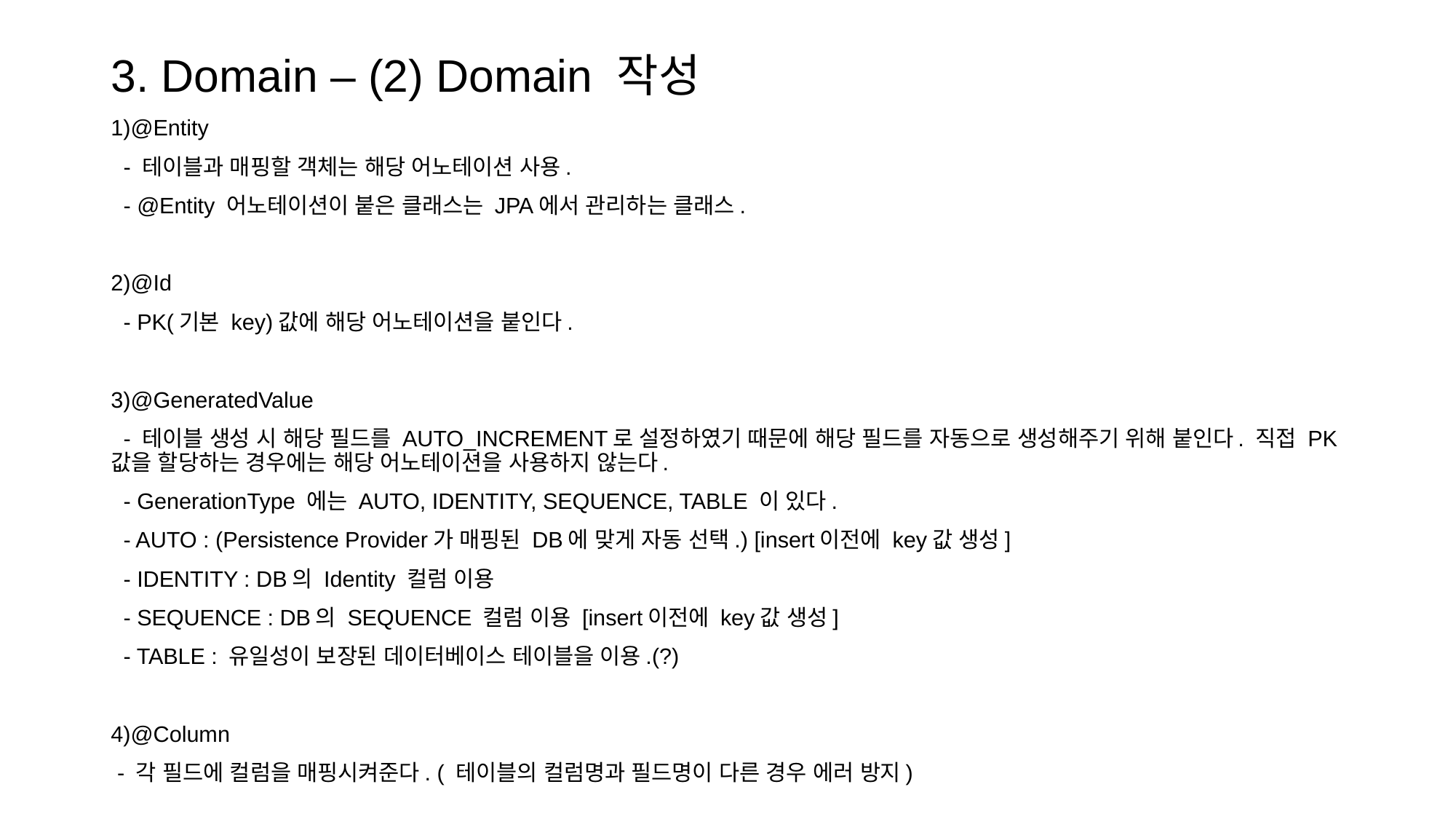

# 3. Domain – (2) Domain 작성
1)@Entity
  - 테이블과 매핑할 객체는 해당 어노테이션 사용.
  - @Entity 어노테이션이 붙은 클래스는 JPA에서 관리하는 클래스.

2)@Id
  - PK(기본 key)값에 해당 어노테이션을 붙인다.

3)@GeneratedValue
  - 테이블 생성 시 해당 필드를 AUTO_INCREMENT로 설정하였기 때문에 해당 필드를 자동으로 생성해주기 위해 붙인다. 직접 PK값을 할당하는 경우에는 해당 어노테이션을 사용하지 않는다.
  - GenerationType 에는 AUTO, IDENTITY, SEQUENCE, TABLE 이 있다.
  - AUTO : (Persistence Provider가 매핑된 DB에 맞게 자동 선택.) [insert이전에 key값 생성]
  - IDENTITY : DB의 Identity 컬럼 이용
  - SEQUENCE : DB의 SEQUENCE 컬럼 이용 [insert이전에 key값 생성]
  - TABLE : 유일성이 보장된 데이터베이스 테이블을 이용.(?)

4)@Column
 - 각 필드에 컬럼을 매핑시켜준다. ( 테이블의 컬럼명과 필드명이 다른 경우 에러 방지)